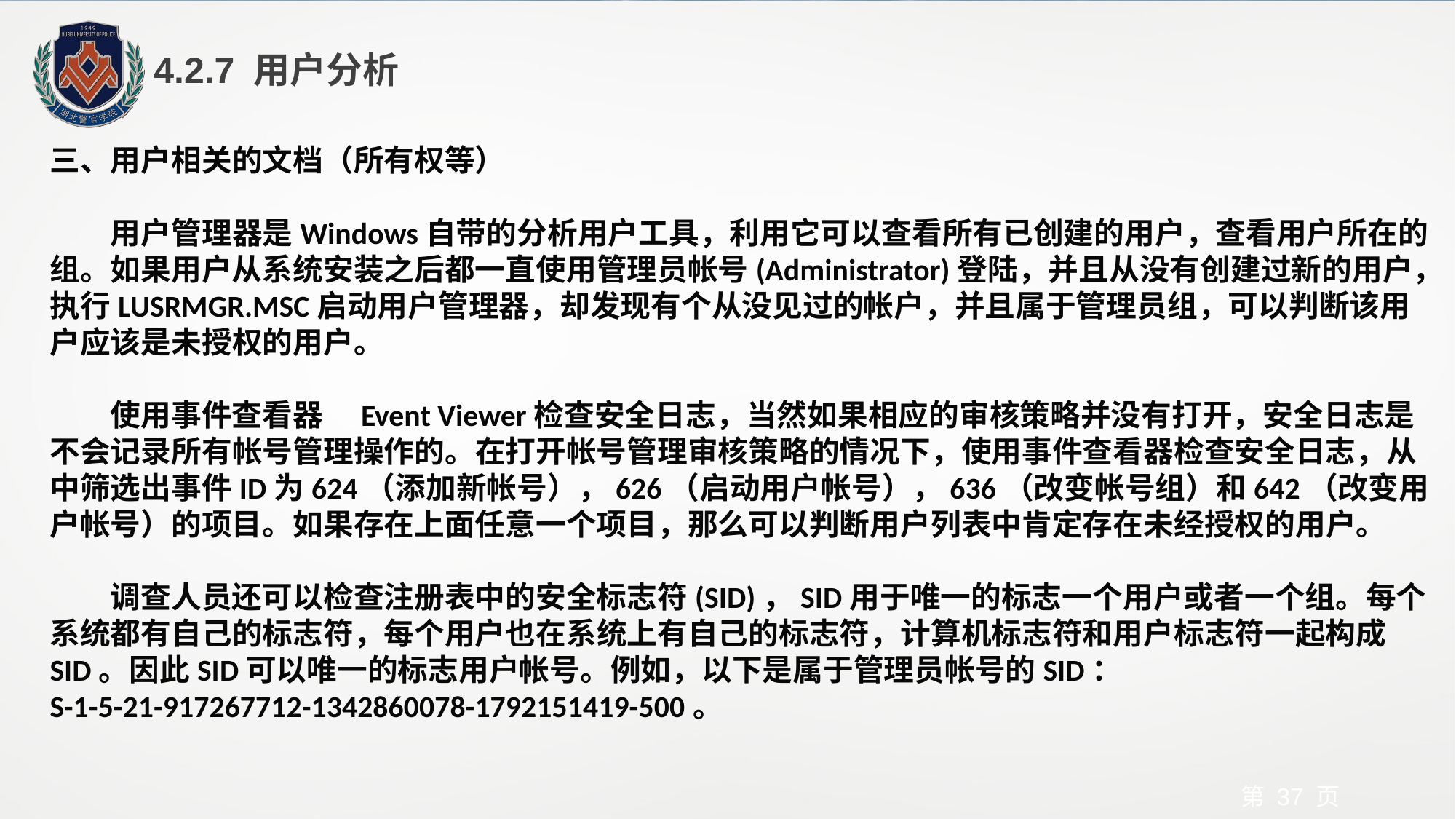

4.2.7 用户分析

三、用户相关的文档（所有权等）

　　用户管理器是Windows自带的分析用户工具，利用它可以查看所有已创建的用户，查看用户所在的组。如果用户从系统安装之后都一直使用管理员帐号(Administrator)登陆，并且从没有创建过新的用户，执行LUSRMGR.MSC启动用户管理器，却发现有个从没见过的帐户，并且属于管理员组，可以判断该用户应该是未授权的用户。

　　使用事件查看器　Event Viewer检查安全日志，当然如果相应的审核策略并没有打开，安全日志是不会记录所有帐号管理操作的。在打开帐号管理审核策略的情况下，使用事件查看器检查安全日志，从中筛选出事件ID为624（添加新帐号），626（启动用户帐号），636（改变帐号组）和642（改变用户帐号）的项目。如果存在上面任意一个项目，那么可以判断用户列表中肯定存在未经授权的用户。

　　调查人员还可以检查注册表中的安全标志符(SID)，SID用于唯一的标志一个用户或者一个组。每个系统都有自己的标志符，每个用户也在系统上有自己的标志符，计算机标志符和用户标志符一起构成SID。因此SID可以唯一的标志用户帐号。例如，以下是属于管理员帐号的SID：
S-1-5-21-917267712-1342860078-1792151419-500。